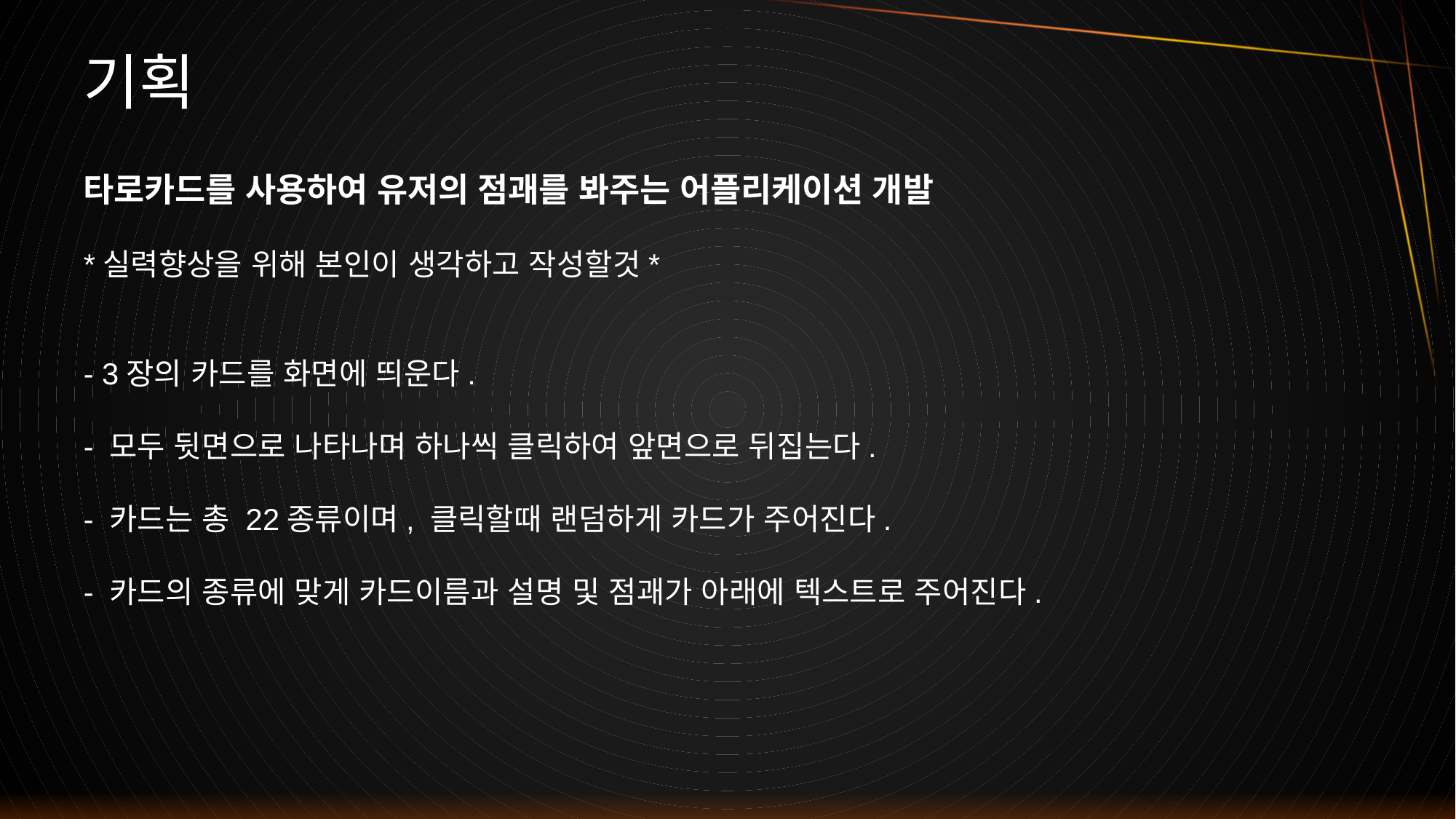

# 기획
타로카드를 사용하여 유저의 점괘를 봐주는 어플리케이션 개발

*실력향상을 위해 본인이 생각하고 작성할것*

- 3장의 카드를 화면에 띄운다.

- 모두 뒷면으로 나타나며 하나씩 클릭하여 앞면으로 뒤집는다.

- 카드는 총 22종류이며, 클릭할때 랜덤하게 카드가 주어진다.

- 카드의 종류에 맞게 카드이름과 설명 및 점괘가 아래에 텍스트로 주어진다.